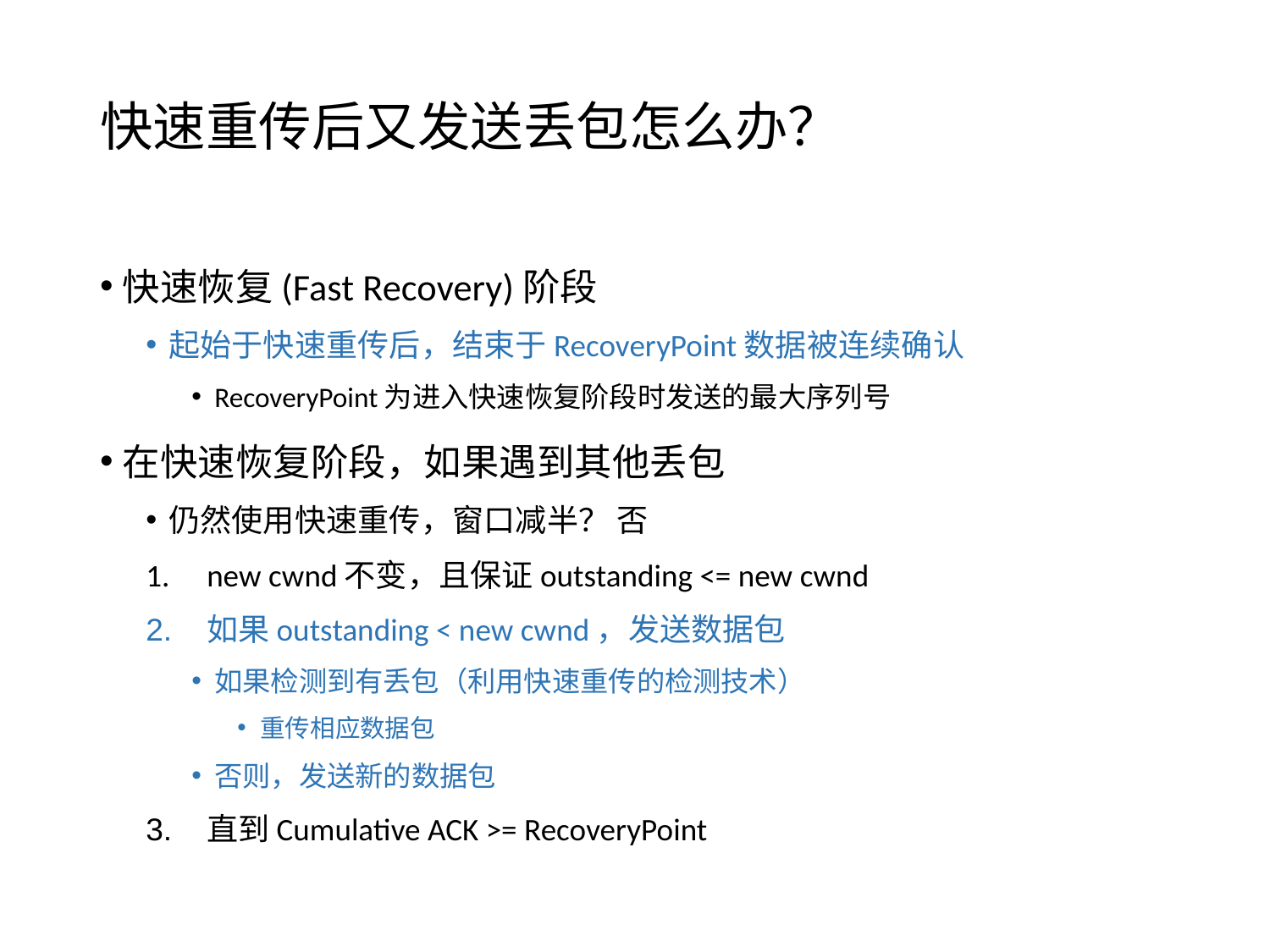

# 快速重传后又发送丢包怎么办？
快速恢复(Fast Recovery)阶段
起始于快速重传后，结束于RecoveryPoint数据被连续确认
RecoveryPoint为进入快速恢复阶段时发送的最大序列号
在快速恢复阶段，如果遇到其他丢包
仍然使用快速重传，窗口减半？ 否
new cwnd不变，且保证outstanding <= new cwnd
如果outstanding < new cwnd，发送数据包
如果检测到有丢包（利用快速重传的检测技术）
重传相应数据包
否则，发送新的数据包
直到Cumulative ACK >= RecoveryPoint

35